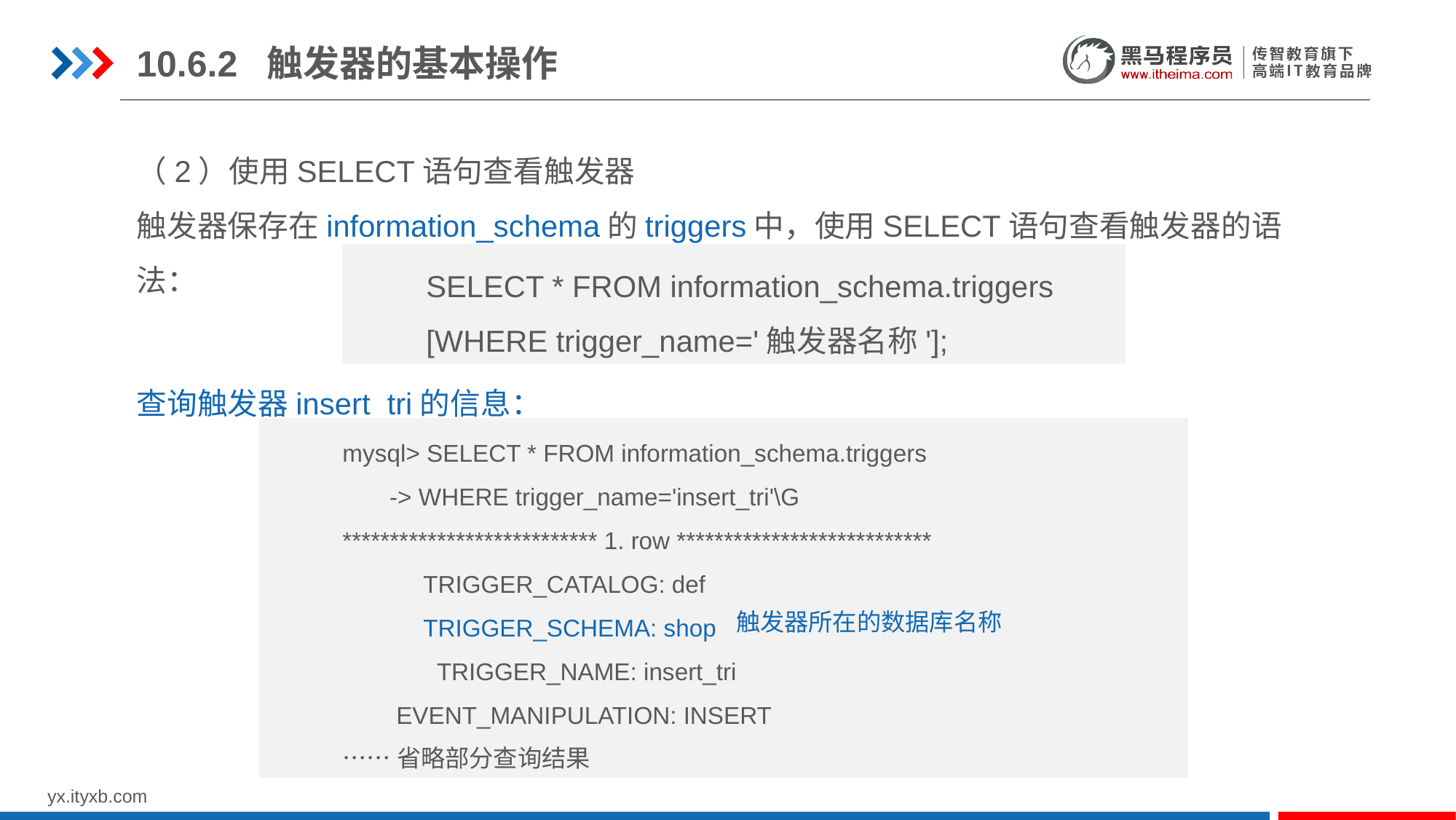

10.6.2  触发器的基本操作
（2）使用SELECT语句查看触发器
触发器保存在information_schema的triggers中，使用SELECT语句查看触发器的语法：
SELECT * FROM information_schema.triggers
[WHERE trigger_name='触发器名称'];
查询触发器insert_tri的信息：
mysql> SELECT * FROM information_schema.triggers
       -> WHERE trigger_name='insert_tri'\G
*************************** 1. row ***************************
            TRIGGER_CATALOG: def
            TRIGGER_SCHEMA: shop
              TRIGGER_NAME: insert_tri
        EVENT_MANIPULATION: INSERT
……省略部分查询结果
触发器所在的数据库名称